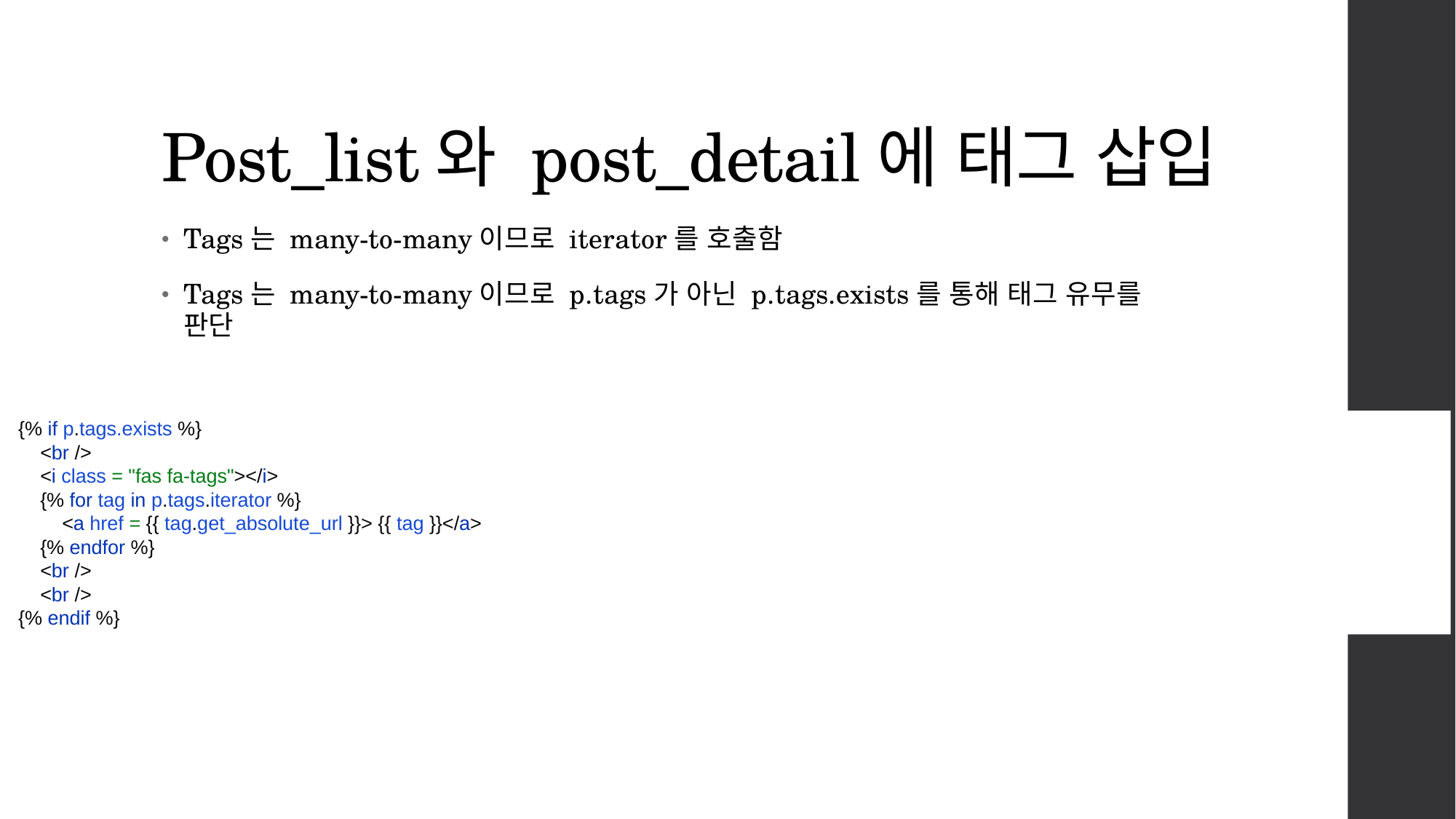

# Post_list와 post_detail에 태그 삽입
Tags는 many-to-many이므로 iterator를 호출함
Tags는 many-to-many이므로 p.tags가 아닌 p.tags.exists를 통해 태그 유무를 판단
{% if p.tags.exists %}
    <br />
    <i class = "fas fa-tags"></i>
    {% for tag in p.tags.iterator %}
        <a href = {{ tag.get_absolute_url }}> {{ tag }}</a>
    {% endfor %}
    <br />
    <br />
{% endif %}